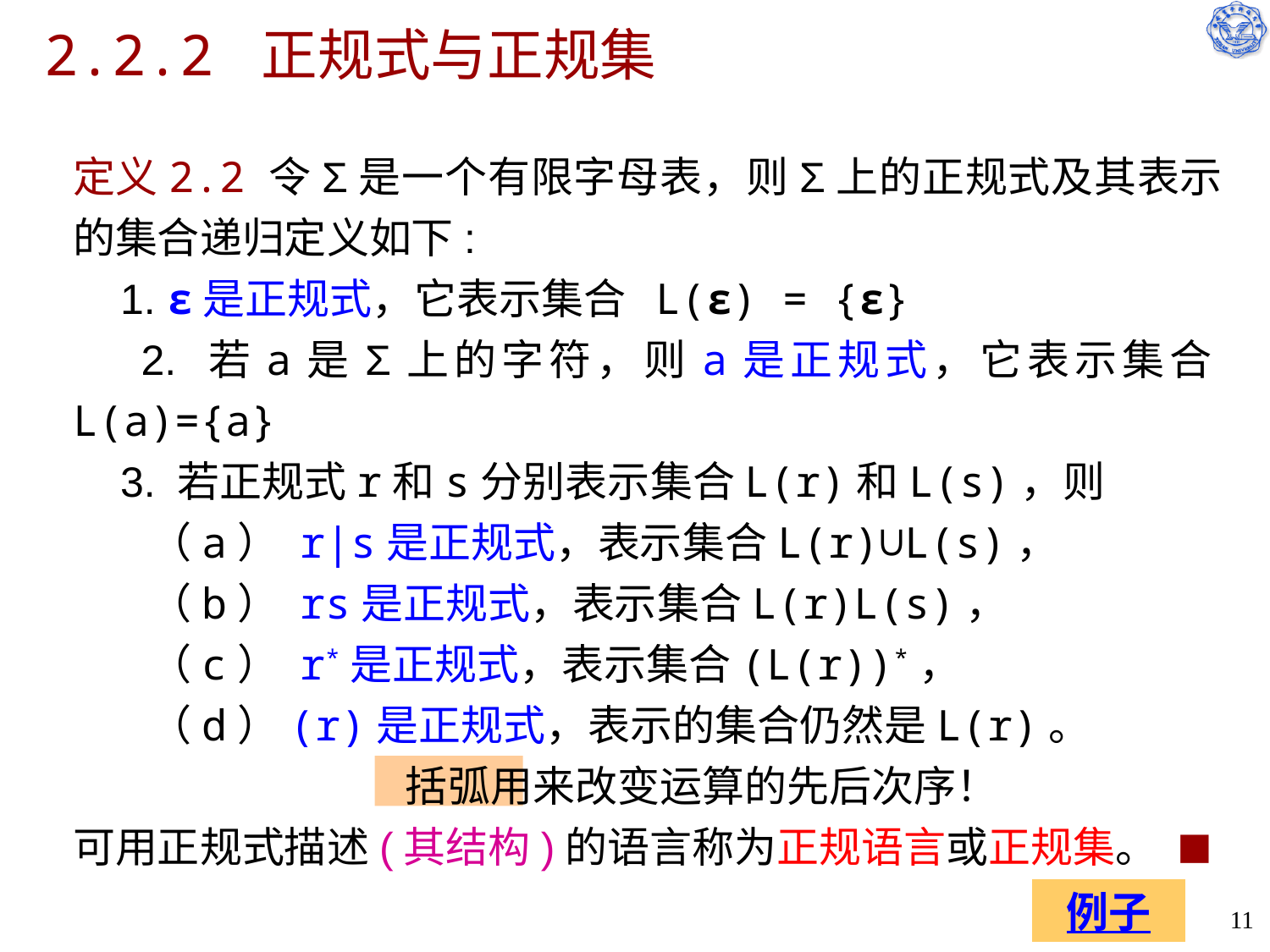

# 2.2.2 正规式与正规集
定义2.2 令Σ是一个有限字母表，则Σ上的正规式及其表示的集合递归定义如下:
    1. ε是正规式，它表示集合  L(ε) = {ε}
    2. 若a是Σ上的字符，则a是正规式，它表示集合L(a)={a}
    3. 若正规式r和s分别表示集合L(r)和L(s)，则
       （a） r|s是正规式，表示集合L(r)∪L(s)，
       （b） rs是正规式，表示集合L(r)L(s)，
       （c） r*是正规式，表示集合(L(r))*，
       （d）(r)是正规式，表示的集合仍然是L(r)。
                                   括弧用来改变运算的先后次序！
可用正规式描述(其结构)的语言称为正规语言或正规集。  ■

例子
11